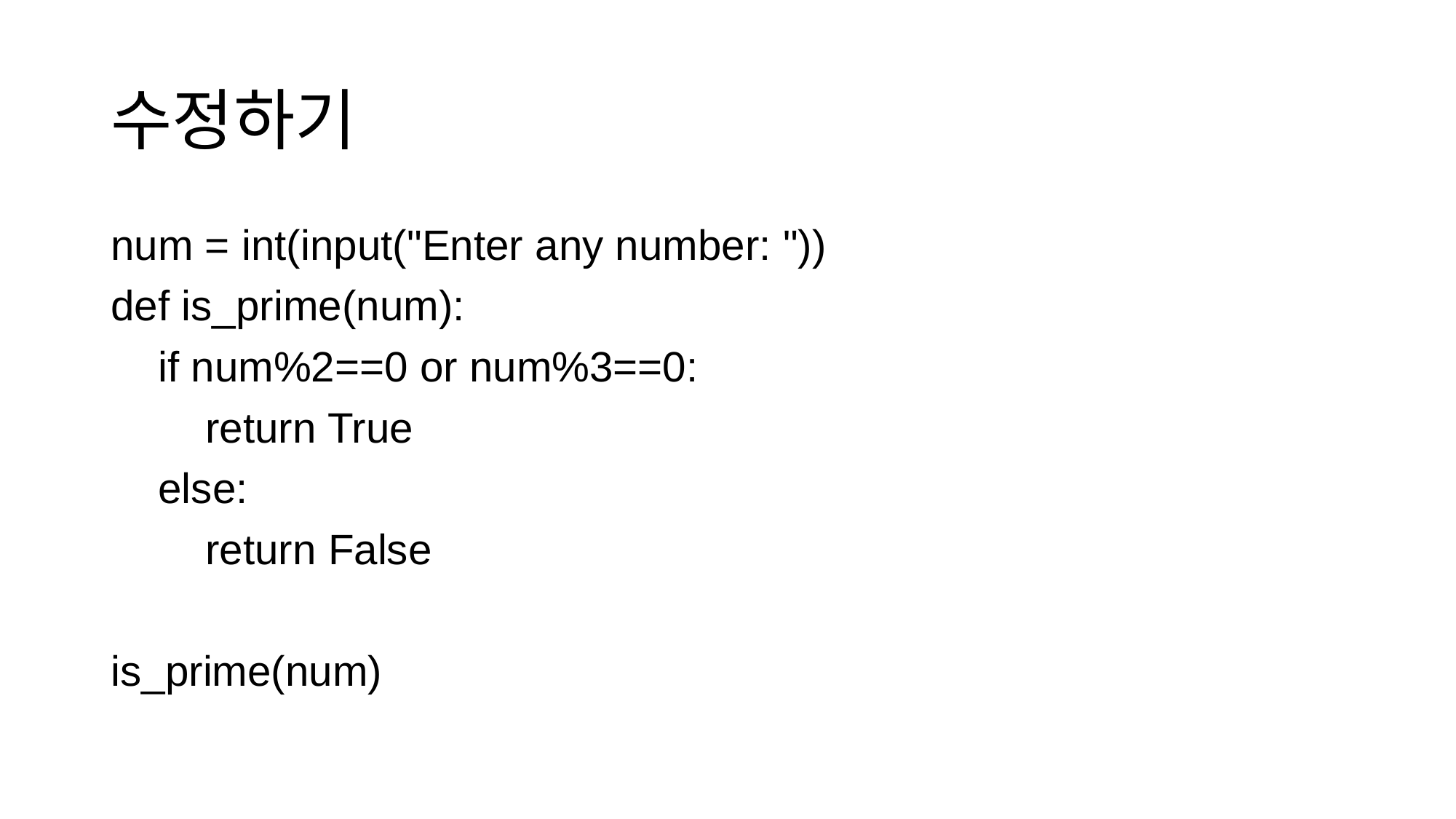

# 수정하기
num = int(input("Enter any number: "))
def is_prime(num):
    if num%2==0 or num%3==0:
        return True
    else:
        return False

is_prime(num)